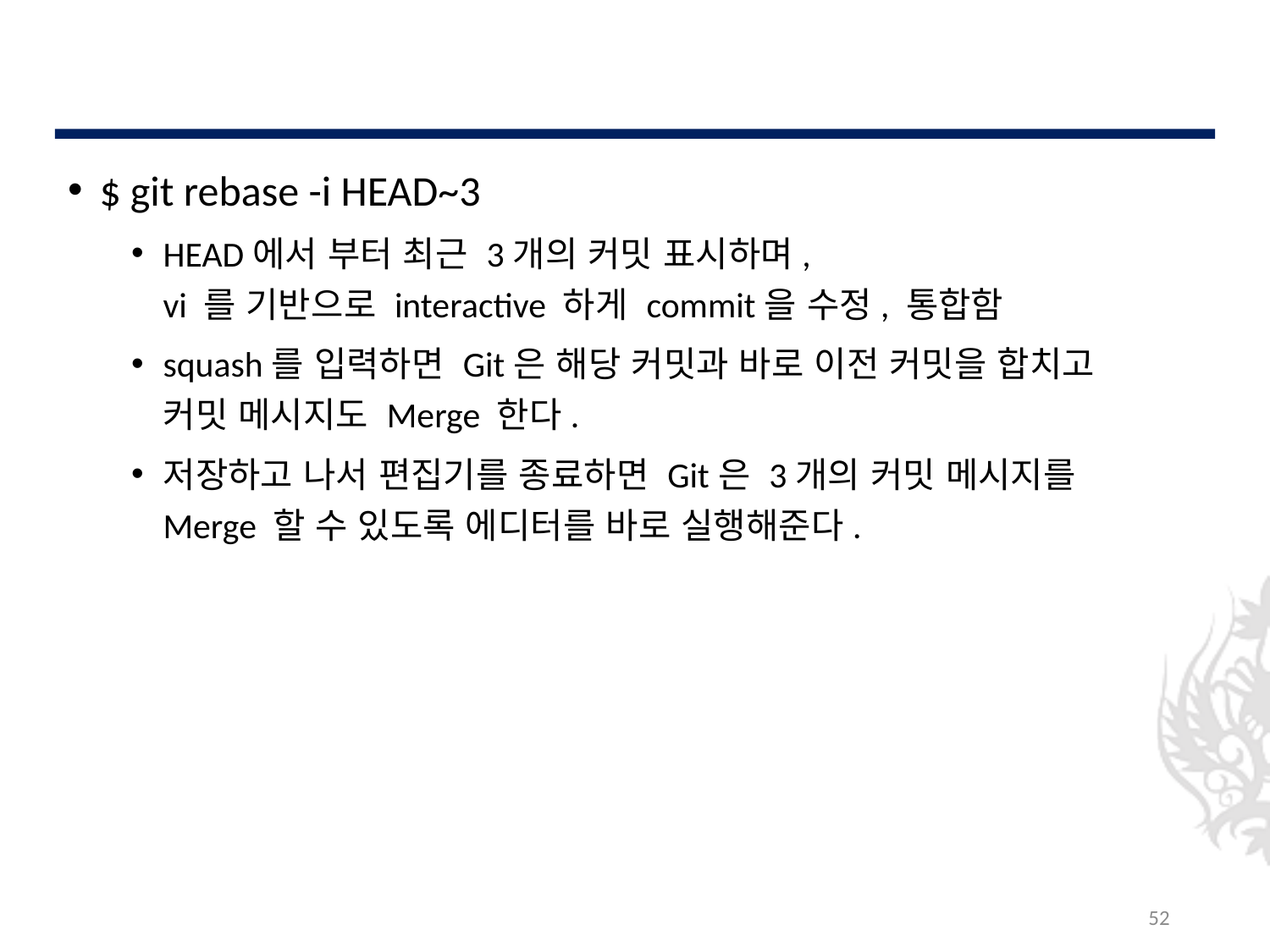

#
$ git rebase -i HEAD~3
HEAD에서 부터 최근 3개의 커밋 표시하며,
vi 를 기반으로 interactive 하게 commit을 수정, 통합함
squash를 입력하면 Git은 해당 커밋과 바로 이전 커밋을 합치고
커밋 메시지도 Merge 한다.
저장하고 나서 편집기를 종료하면 Git은 3개의 커밋 메시지를
Merge 할 수 있도록 에디터를 바로 실행해준다.

52